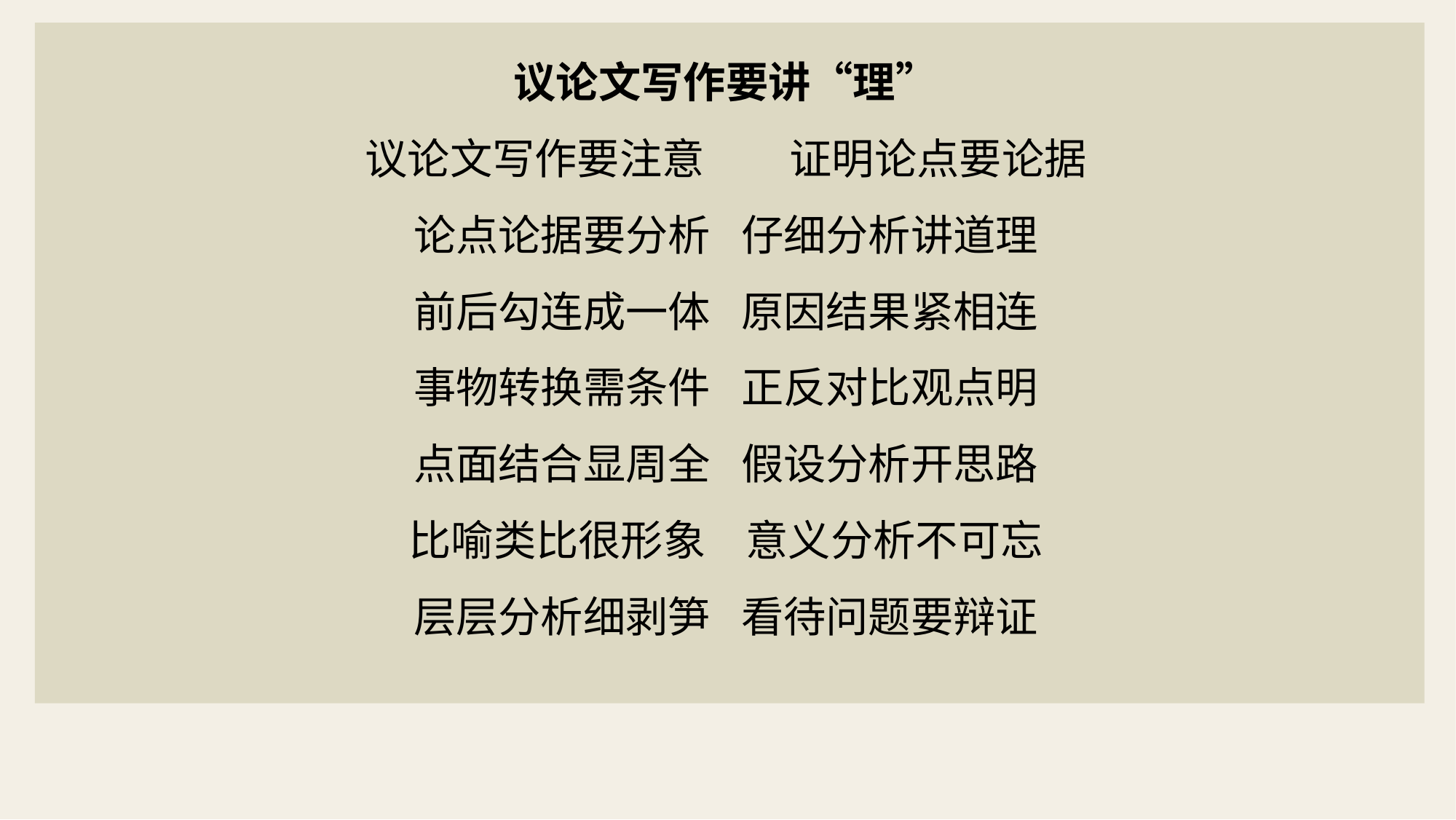

议论文写作要讲“理”
议论文写作要注意         证明论点要论据
论点论据要分析  	仔细分析讲道理
前后勾连成一体  	原因结果紧相连
事物转换需条件  	正反对比观点明
点面结合显周全  	假设分析开思路
比喻类比很形象 	 意义分析不可忘
层层分析细剥笋  	看待问题要辩证